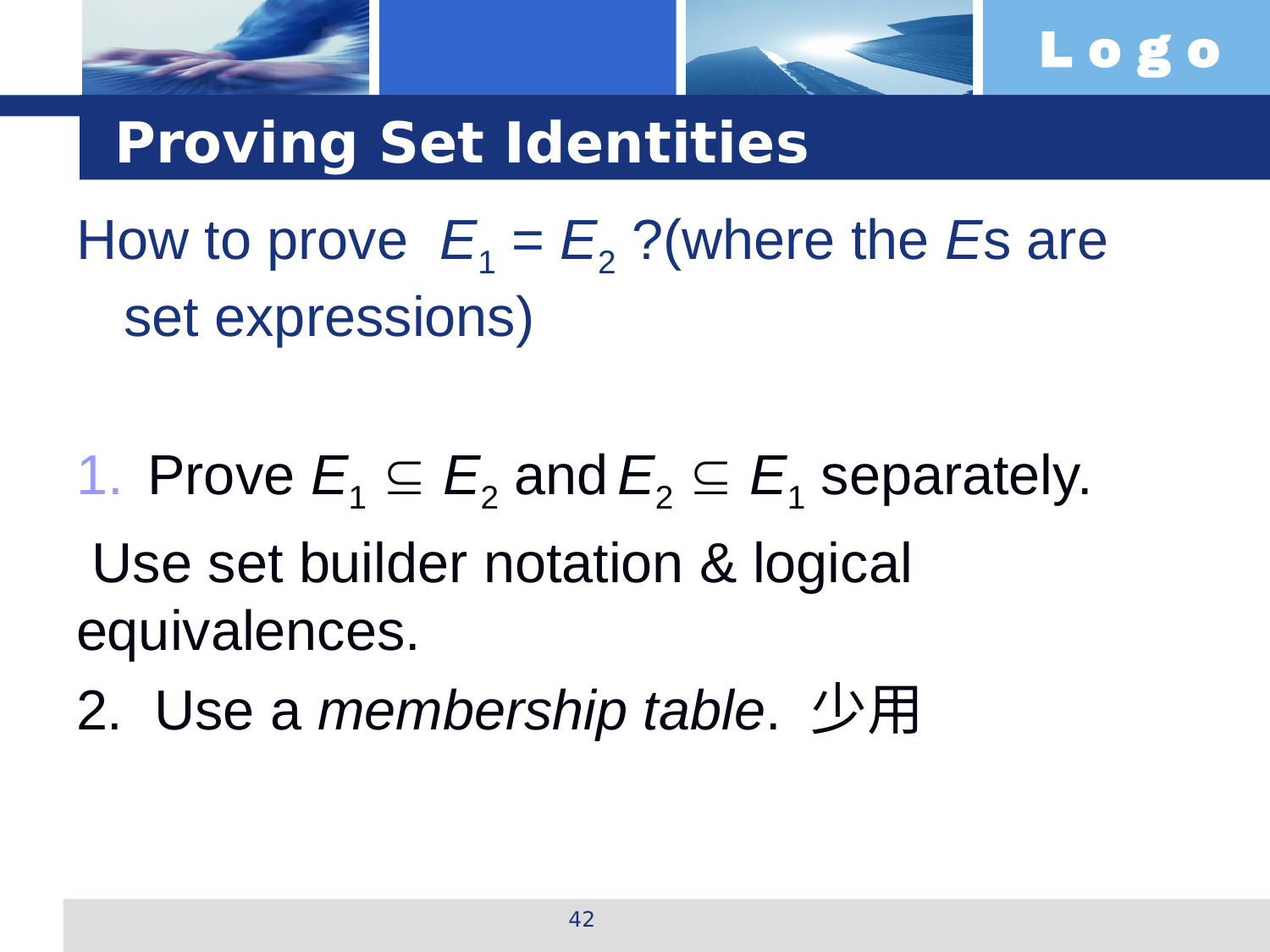

# Proving Set Identities
How to prove  E1 = E2 ?(where the Es are set expressions)

Prove E1 ⊆ E2 and E2 ⊆ E1 separately.
 Use set builder notation & logical equivalences.
2.  Use a membership table. 少用
42